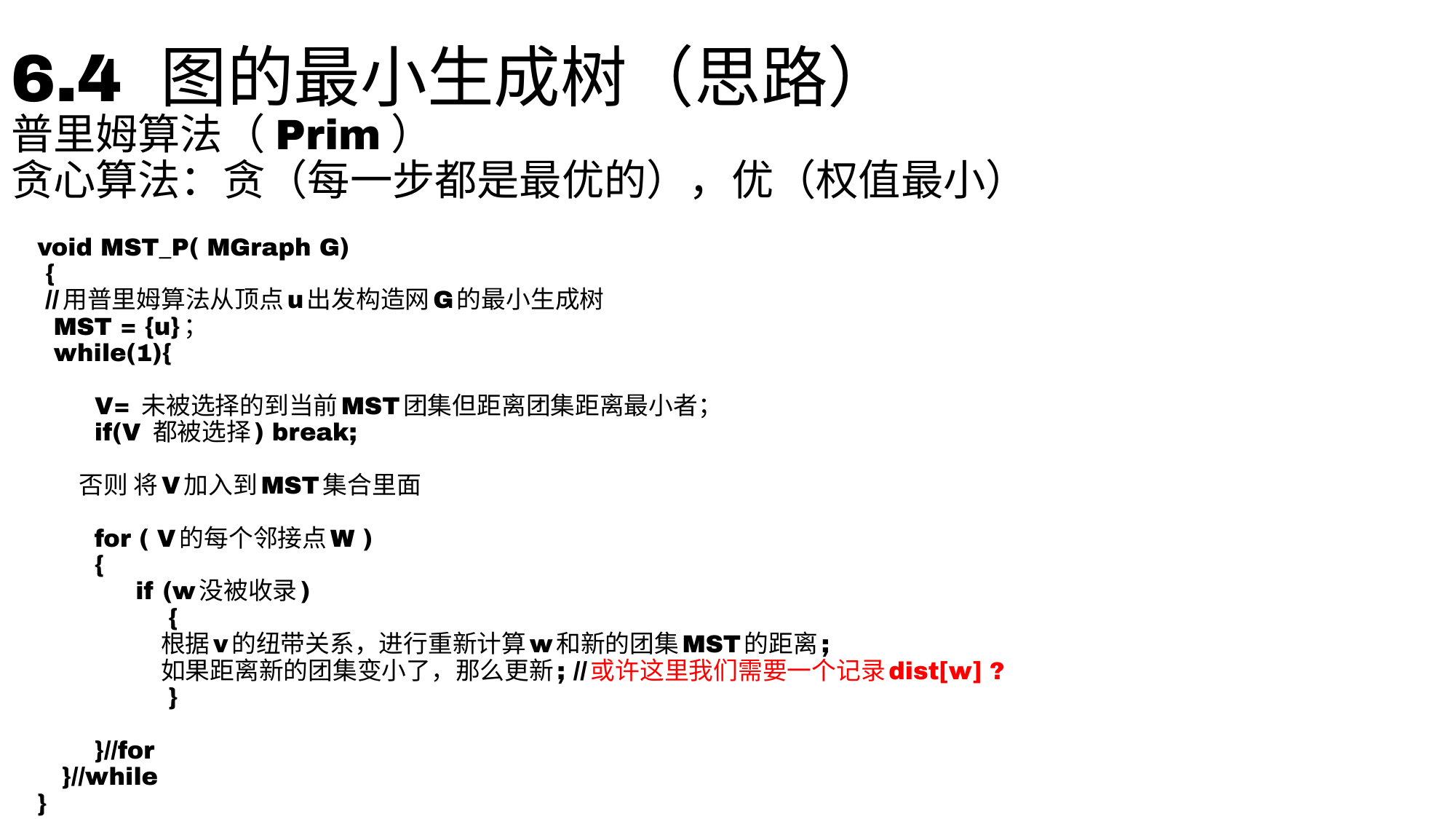

6.4 图的最小生成树（思路）

普里姆算法（Prim）
贪心算法：贪（每一步都是最优的），优（权值最小）
void MST_P( MGraph G)
 {
 //用普里姆算法从顶点u出发构造网G的最小生成树
  MST = {u}；
  while(1){

       V= 未被选择的到当前MST团集但距离团集距离最小者；
       if(V 都被选择) break;

       否则 将V加入到MST集合里面

       for ( V的每个邻接点W )
       {
            if (w没被收录)
                {
                      根据v的纽带关系，进行重新计算w和新的团集MST的距离;
                      如果距离新的团集变小了，那么更新; //或许这里我们需要一个记录dist[w] ?
                }

       }//for
   }//while
}